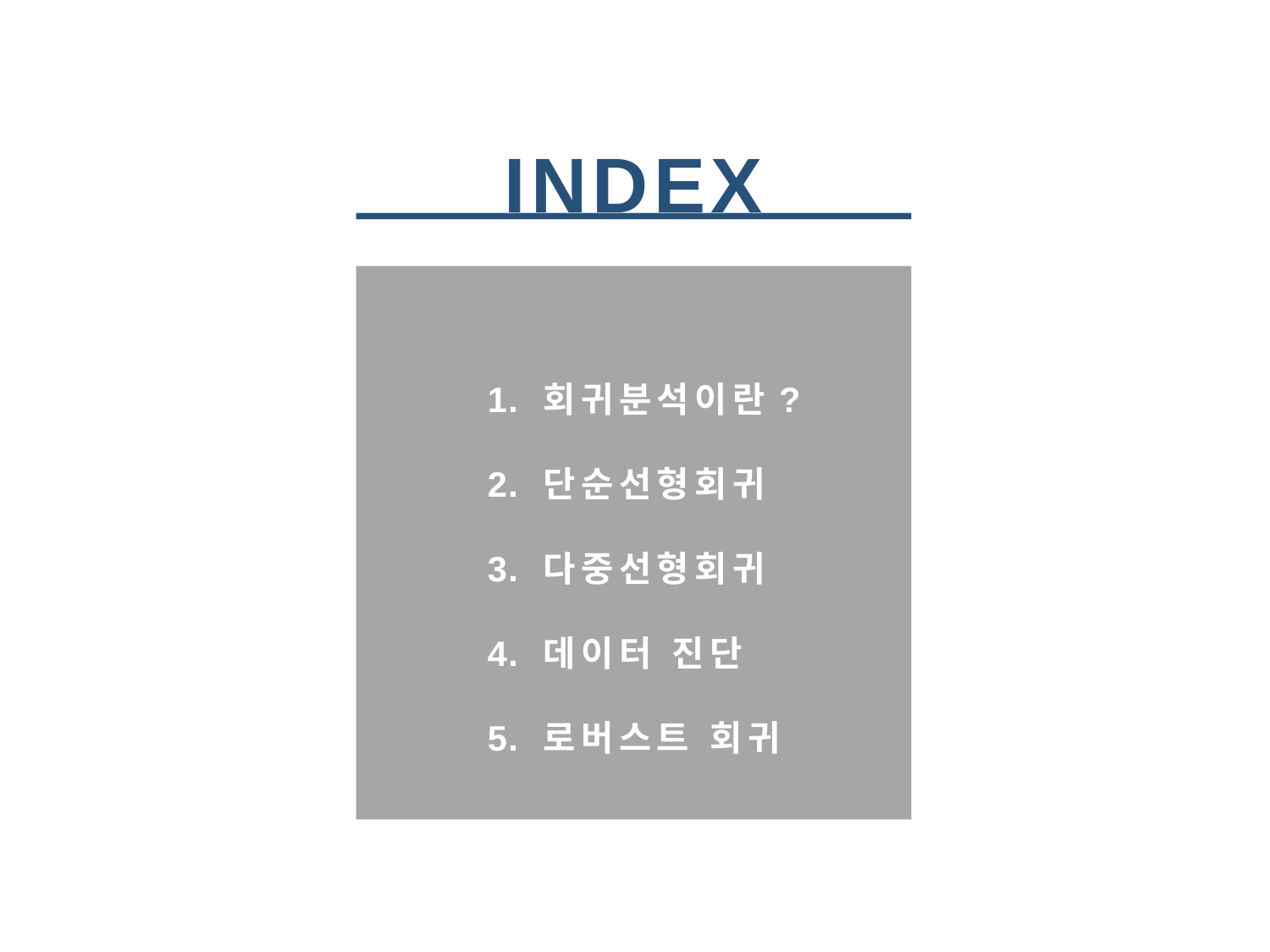

INDEX

회귀분석이란?
단순선형회귀
다중선형회귀
데이터 진단
로버스트 회귀